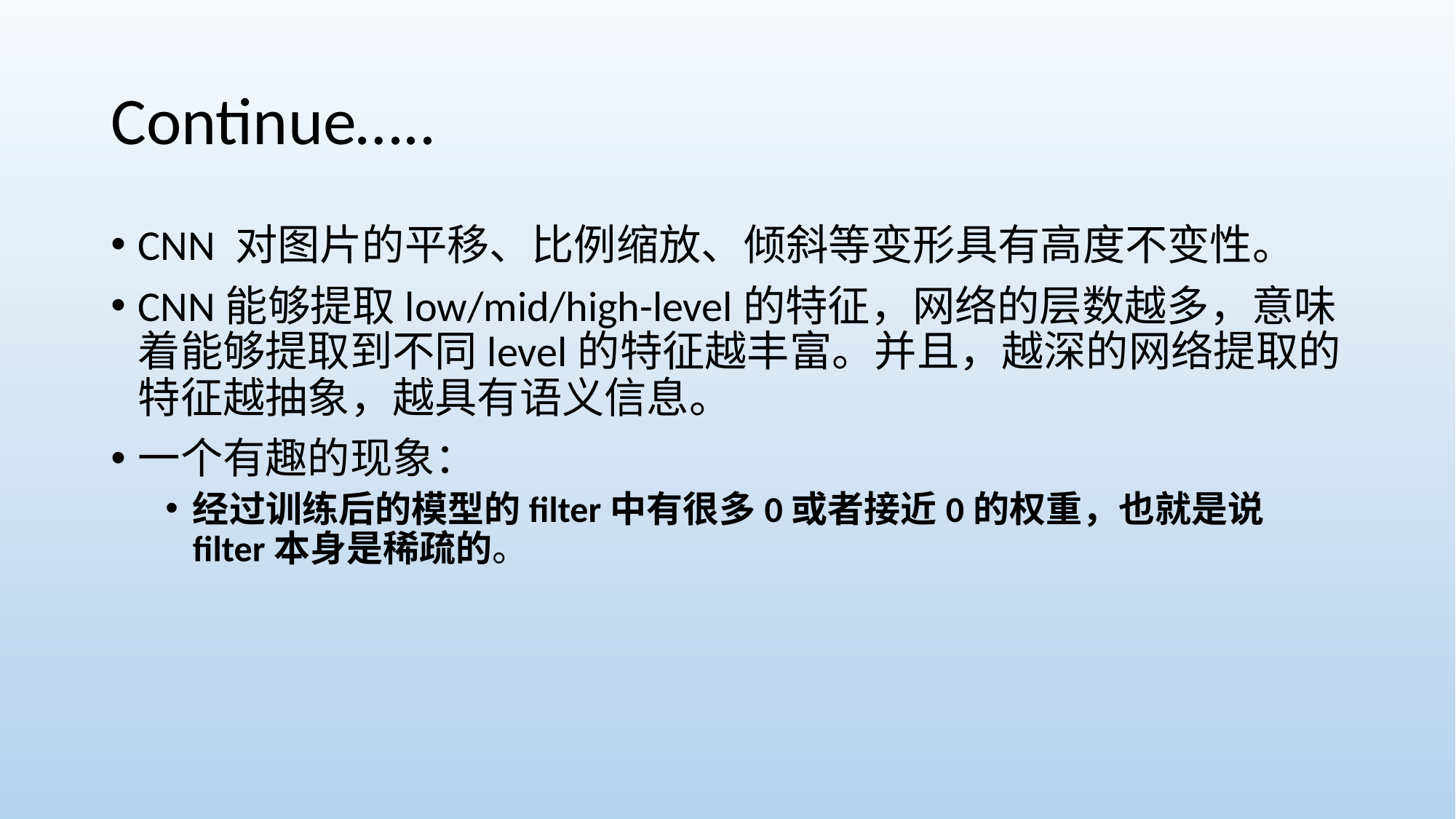

# Continue…..
CNN 对图片的平移、比例缩放、倾斜等变形具有高度不变性。
CNN能够提取low/mid/high-level的特征，网络的层数越多，意味着能够提取到不同level的特征越丰富。并且，越深的网络提取的特征越抽象，越具有语义信息。
一个有趣的现象：
经过训练后的模型的filter中有很多0或者接近0的权重，也就是说filter本身是稀疏的。